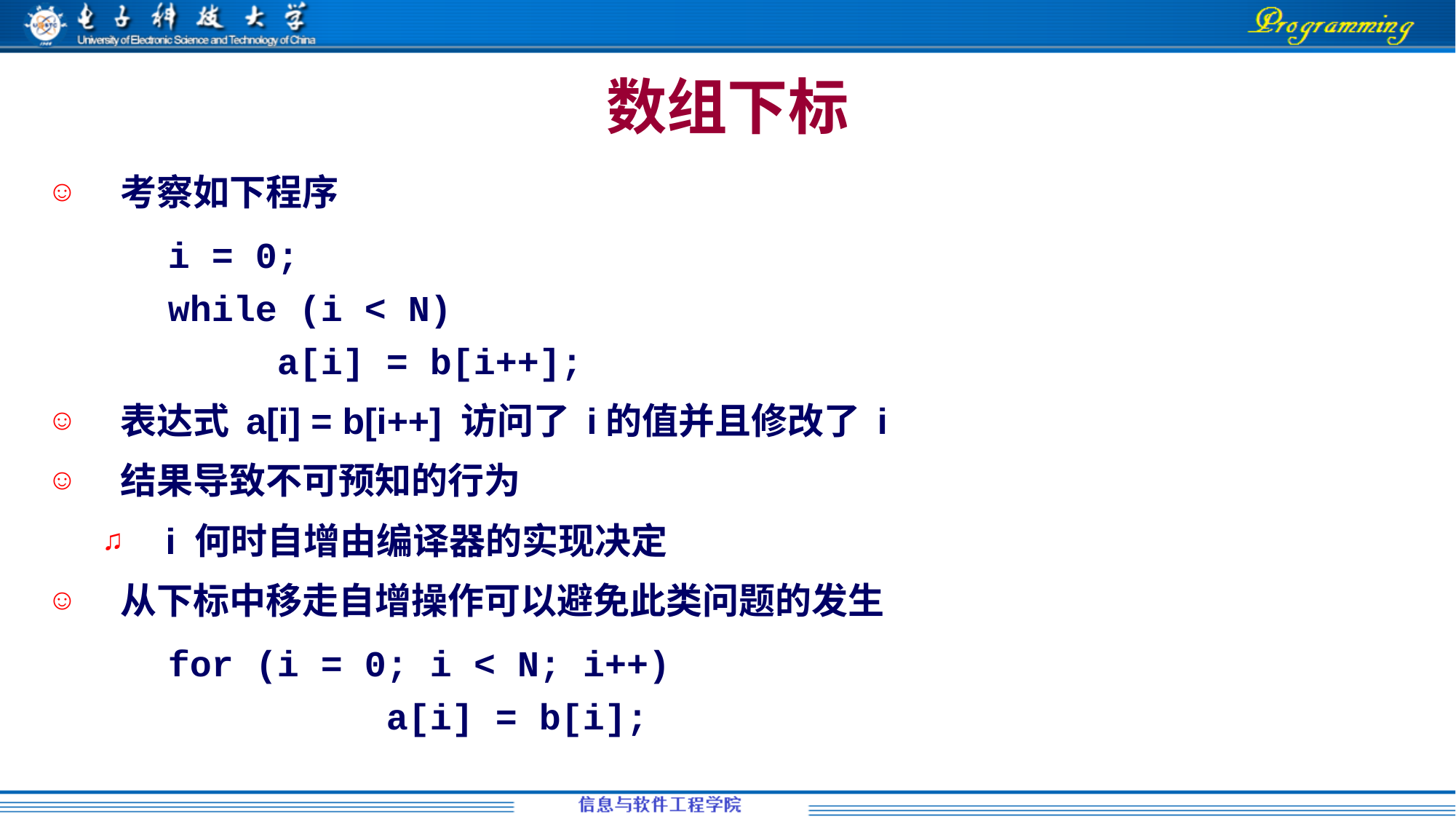

数组下标
考察如下程序
	i = 0;
	while (i < N)
		a[i] = b[i++];
表达式 a[i] = b[i++] 访问了 i的值并且修改了 i
结果导致不可预知的行为
i 何时自增由编译器的实现决定
从下标中移走自增操作可以避免此类问题的发生
	for (i = 0; i < N; i++)
	 		a[i] = b[i];